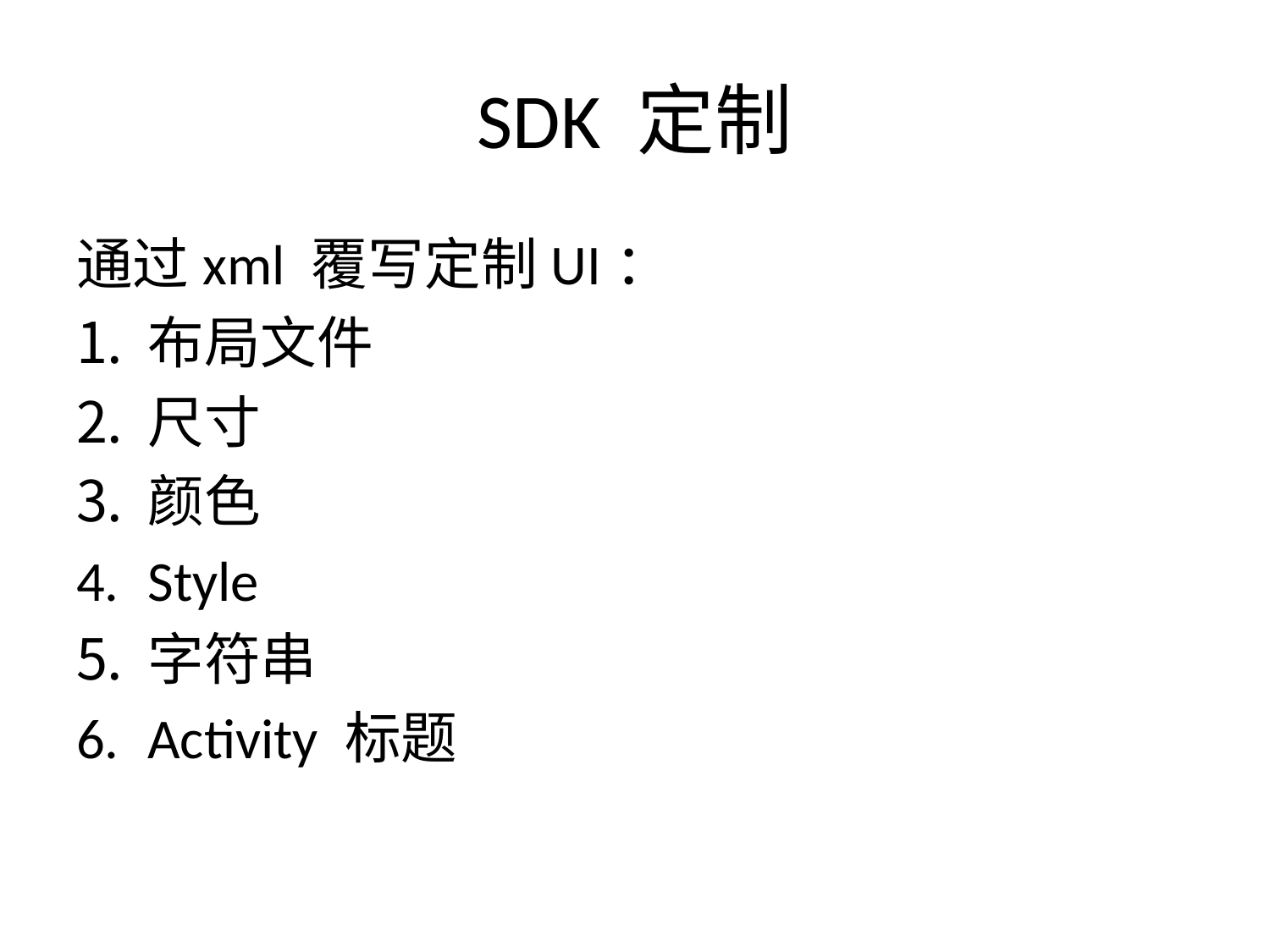

# SDK 定制
通过xml 覆写定制UI：
布局文件
尺寸
颜色
Style
字符串
Activity 标题